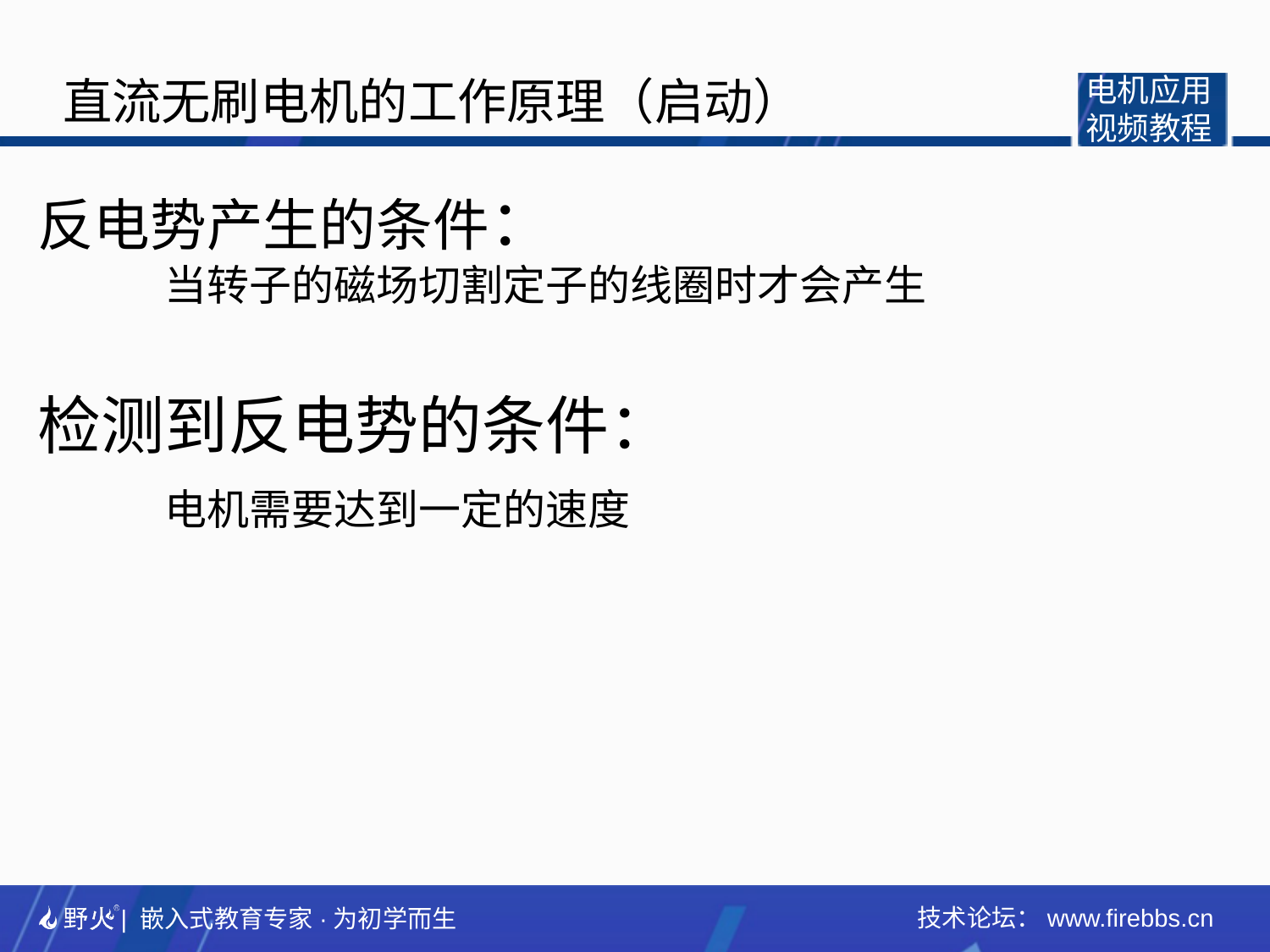

直流无刷电机的工作原理（启动）
电机应用
视频教程
反电势产生的条件：
	当转子的磁场切割定子的线圈时才会产生

检测到反电势的条件：
	电机需要达到一定的速度